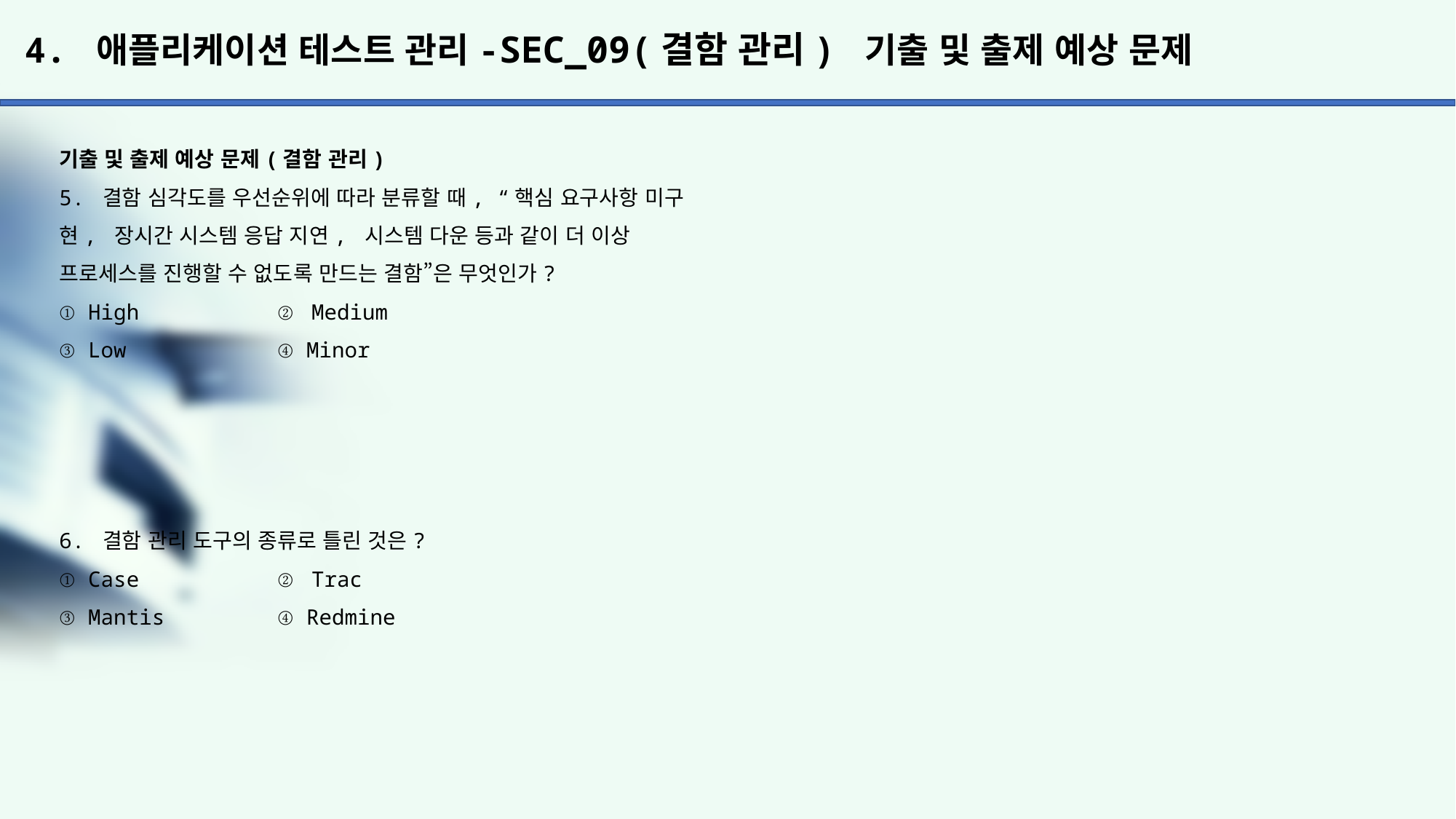

# 4. 애플리케이션 테스트 관리-SEC_09(결함 관리) 기출 및 출제 예상 문제
기출 및 출제 예상 문제(결함 관리)
5. 결함 심각도를 우선순위에 따라 분류할 때, “핵심 요구사항 미구현, 장시간 시스템 응답 지연, 시스템 다운 등과 같이 더 이상 프로세스를 진행할 수 없도록 만드는 결함”은 무엇인가?
① High		② Medium
③ Low		④ Minor

6. 결함 관리 도구의 종류로 틀린 것은?
① Case		② Trac
③ Mantis		④ Redmine